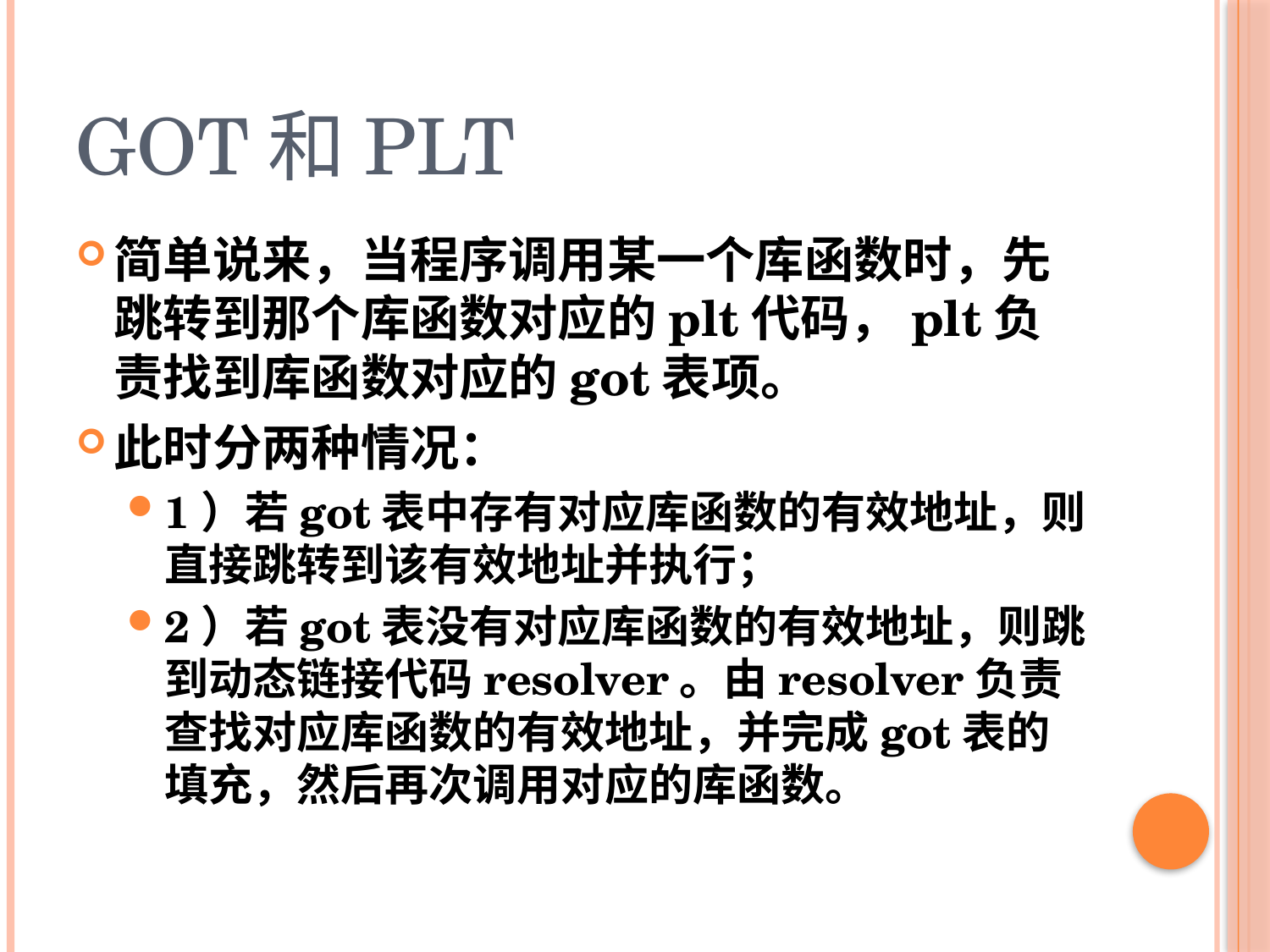

# GOT和PLT
简单说来，当程序调用某一个库函数时，先跳转到那个库函数对应的plt代码，plt负责找到库函数对应的got表项。
此时分两种情况：
1）若got表中存有对应库函数的有效地址，则直接跳转到该有效地址并执行；
2）若got表没有对应库函数的有效地址，则跳到动态链接代码resolver。由resolver负责查找对应库函数的有效地址，并完成got表的填充，然后再次调用对应的库函数。